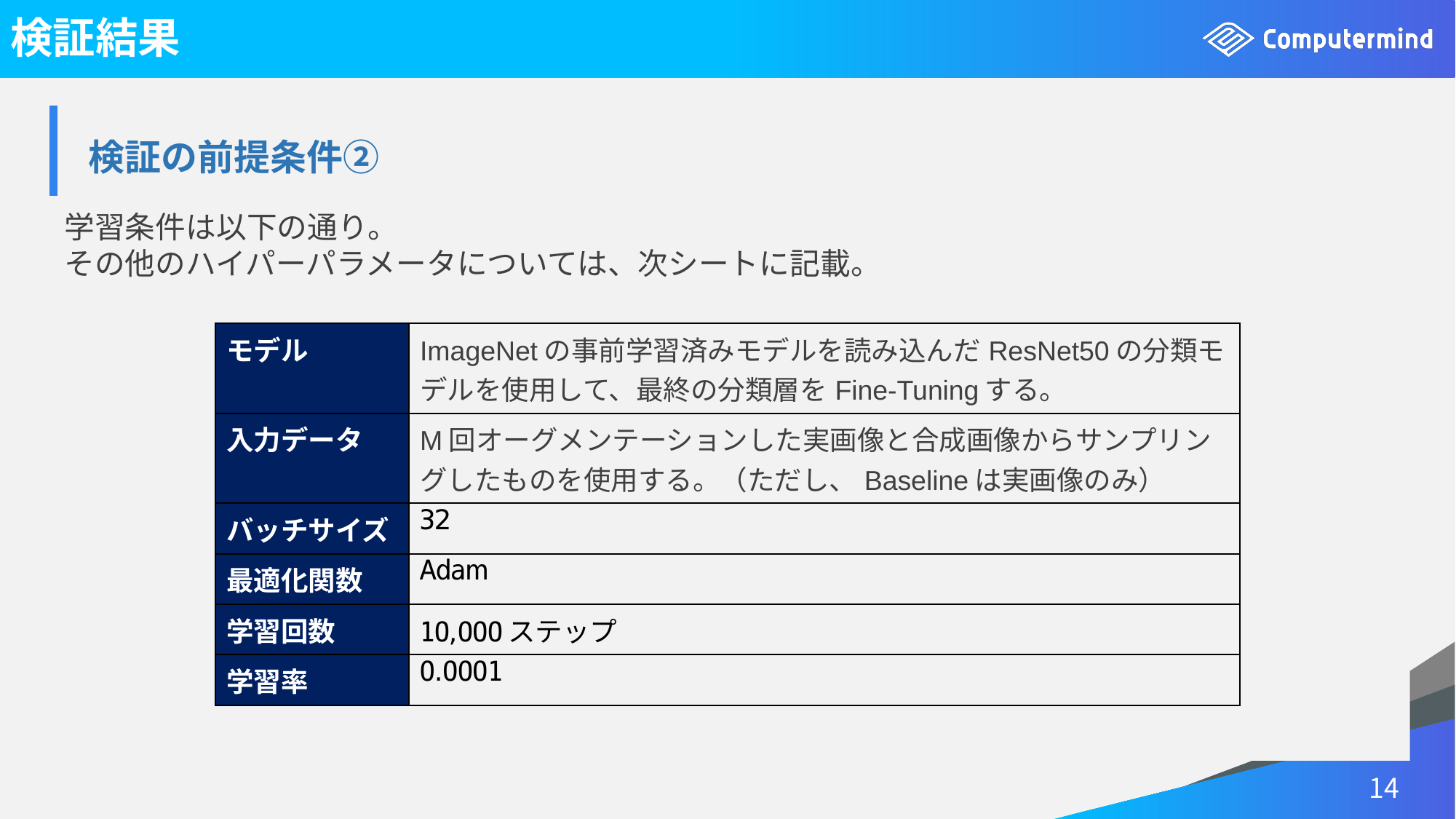

# 検証結果
| 検証の前提条件② |
| --- |
学習条件は以下の通り。
その他のハイパーパラメータについては、次シートに記載。
| モデル | ImageNetの事前学習済みモデルを読み込んだResNet50の分類モデルを使用して、最終の分類層をFine-Tuningする。 |
| --- | --- |
| 入力データ | M回オーグメンテーションした実画像と合成画像からサンプリングしたものを使用する。（ただし、Baselineは実画像のみ） |
| バッチサイズ | 32 |
| 最適化関数 | Adam |
| 学習回数 | 10,000ステップ |
| 学習率 | 0.0001 |
14